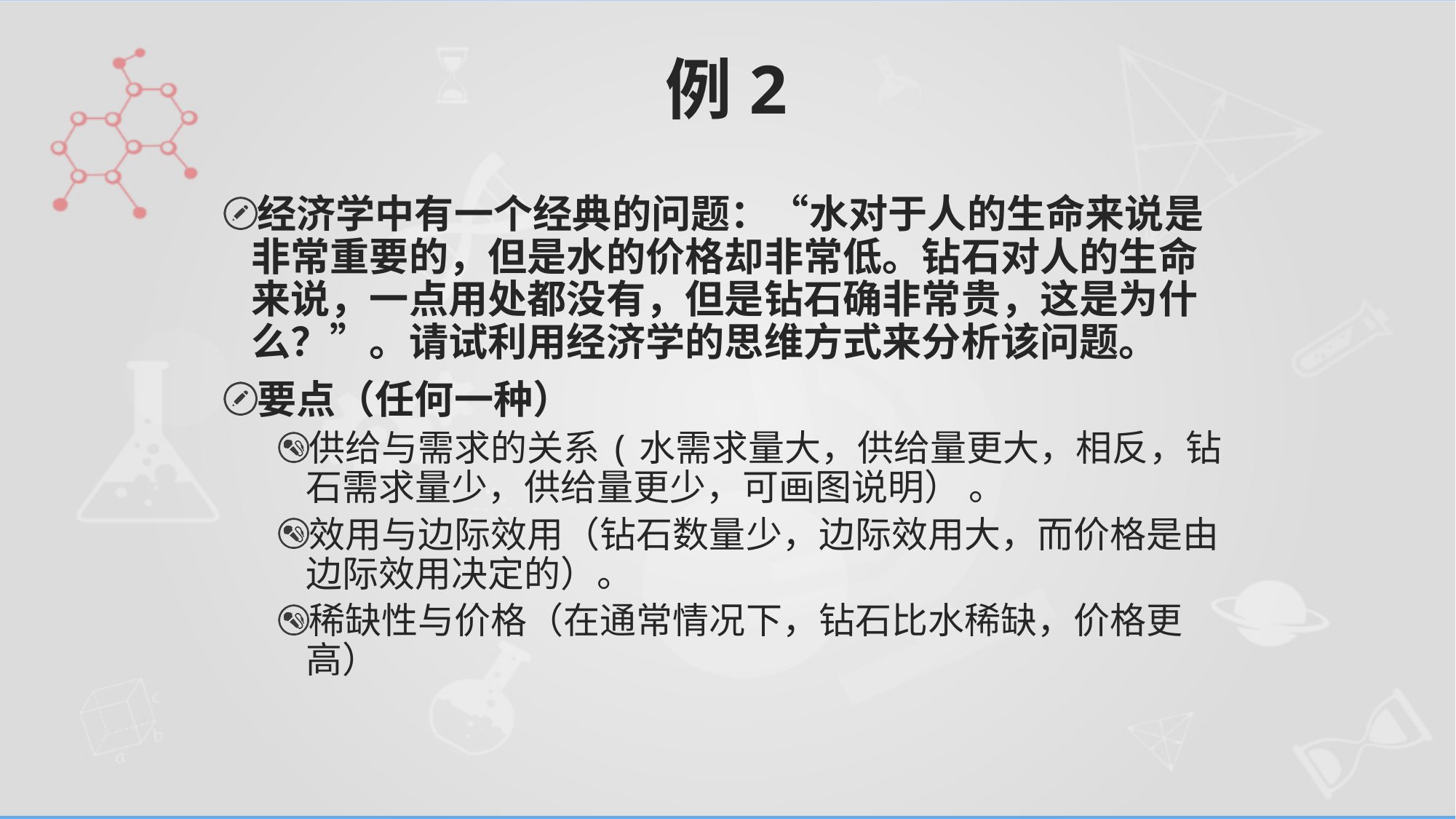

# 例2
经济学中有一个经典的问题：“水对于人的生命来说是非常重要的，但是水的价格却非常低。钻石对人的生命来说，一点用处都没有，但是钻石确非常贵，这是为什么？”。请试利用经济学的思维方式来分析该问题。
要点（任何一种）
供给与需求的关系(水需求量大，供给量更大，相反，钻石需求量少，供给量更少，可画图说明） 。
效用与边际效用（钻石数量少，边际效用大，而价格是由边际效用决定的）。
稀缺性与价格（在通常情况下，钻石比水稀缺，价格更高）